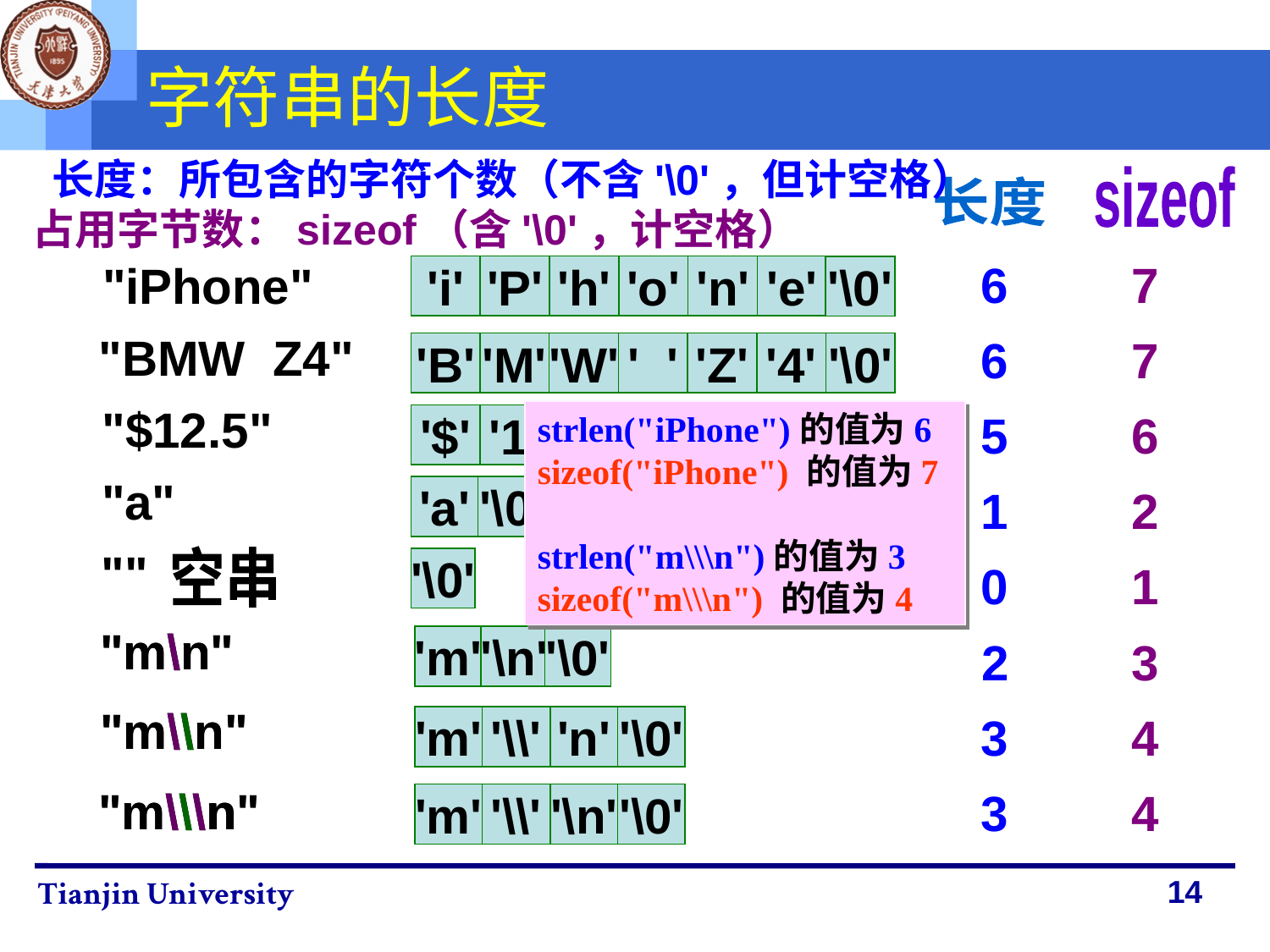

# 字符串的长度
长度：所包含的字符个数（不含'\0'，但计空格）
sizeof
长度
占用字节数：sizeof（含'\0'，计空格）
 6
 7
"iPhone"
'i'
'P'
'h'
'o'
'n'
'e'
'\0'
"BMW  Z4"
 6
 7
'B'
'M'
'W'
'  '
'Z'
'4'
'\0'
"$12.5"
 5
 6
strlen("iPhone")的值为6
sizeof("iPhone") 的值为7

strlen("m\\\n")的值为3
sizeof("m\\\n") 的值为4
'$'
'1'
'2'
'.'
'5'
'\0'
"a"
 1
 2
'a'
'\0'
""
空串
'\0'
 0
 1
"m\n"
"m\n"
 2
 3
'm'
'\n'
'\0'
"m\\n"
"m\\n"
 3
 4
'm'
'\\'
'n'
'\0'
"m\\\n"
"m\\\n"
 3
 4
'm'
'\\'
'\n'
'\0'